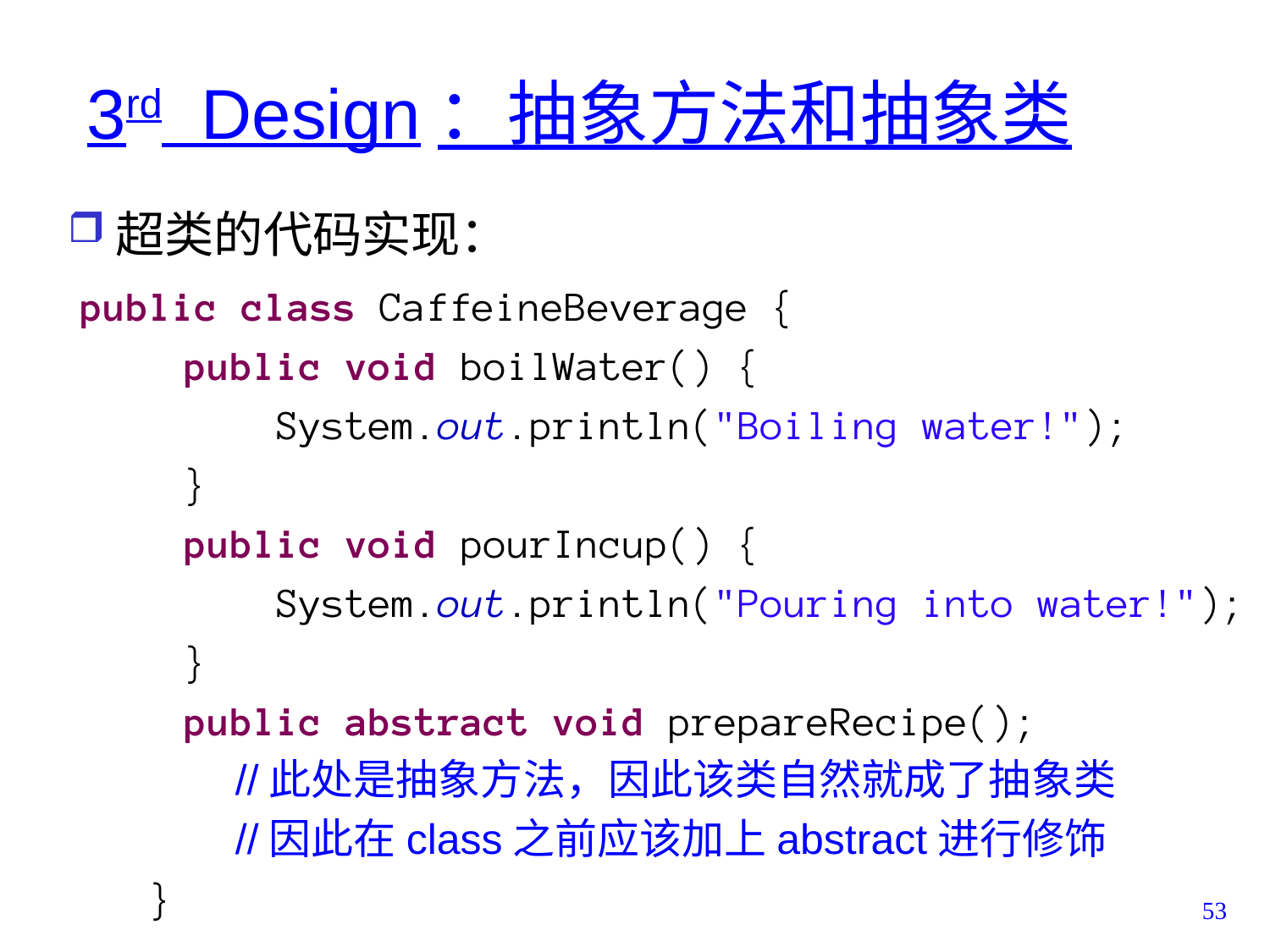

# 3rd  Design：抽象方法和抽象类
超类的代码实现：
 public class CaffeineBeverage {
	public void boilWater() {
	    System.out.println("Boiling water!");
	}
	public void pourIncup() {
	    System.out.println("Pouring into water!");
	}
	public abstract void prepareRecipe();
               //此处是抽象方法，因此该类自然就成了抽象类
               //因此在class之前应该加上abstract进行修饰
    }
53